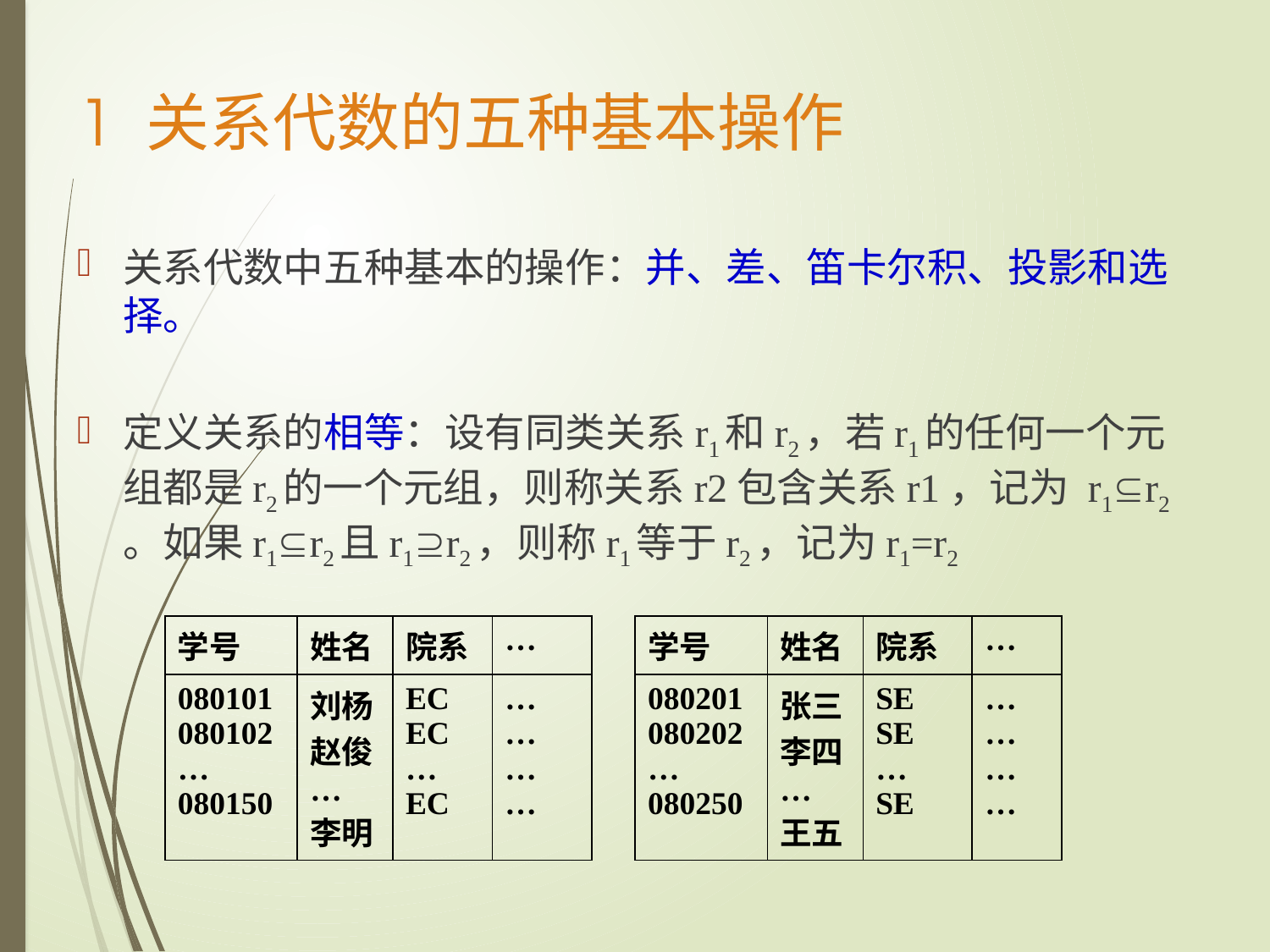

# 1 关系代数的五种基本操作
关系代数中五种基本的操作：并、差、笛卡尔积、投影和选择。

定义关系的相等：设有同类关系r1和r2，若r1的任何一个元组都是r2的一个元组，则称关系r2包含关系r1，记为 r1⊆r2 。如果r1⊆r2且r1⊇r2，则称r1等于r2，记为r1=r2

| 学号 | 姓名 | 院系 | … |
| --- | --- | --- | --- |
| 080101 080102 … 080150 | 刘杨 赵俊 … 李明 | EC EC … EC | … … … … |
| 学号 | 姓名 | 院系 | … |
| --- | --- | --- | --- |
| 080201 080202 … 080250 | 张三 李四 … 王五 | SE SE … SE | … … … … |